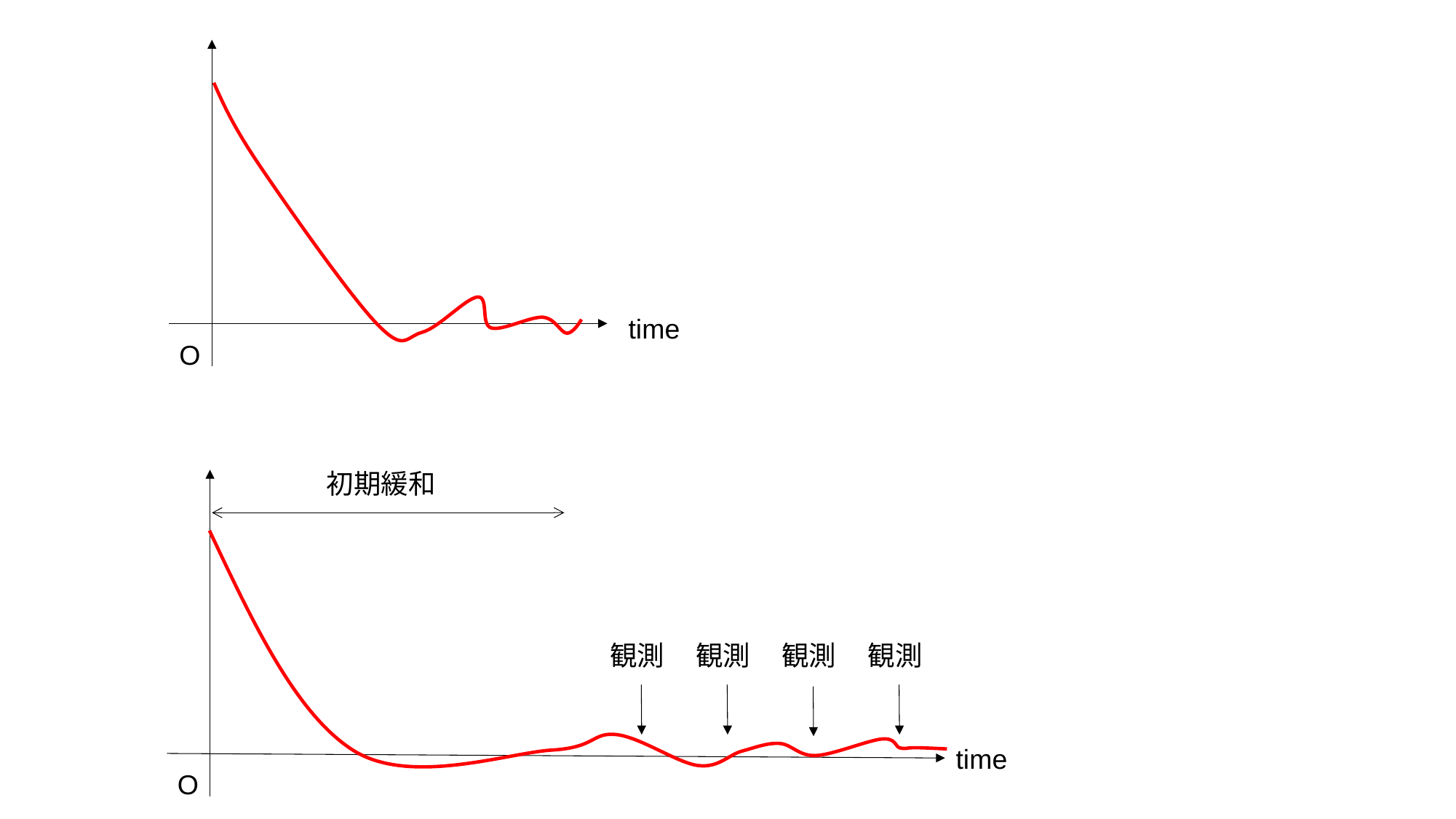

time
O
初期緩和

観測
観測
観測
観測
time
O